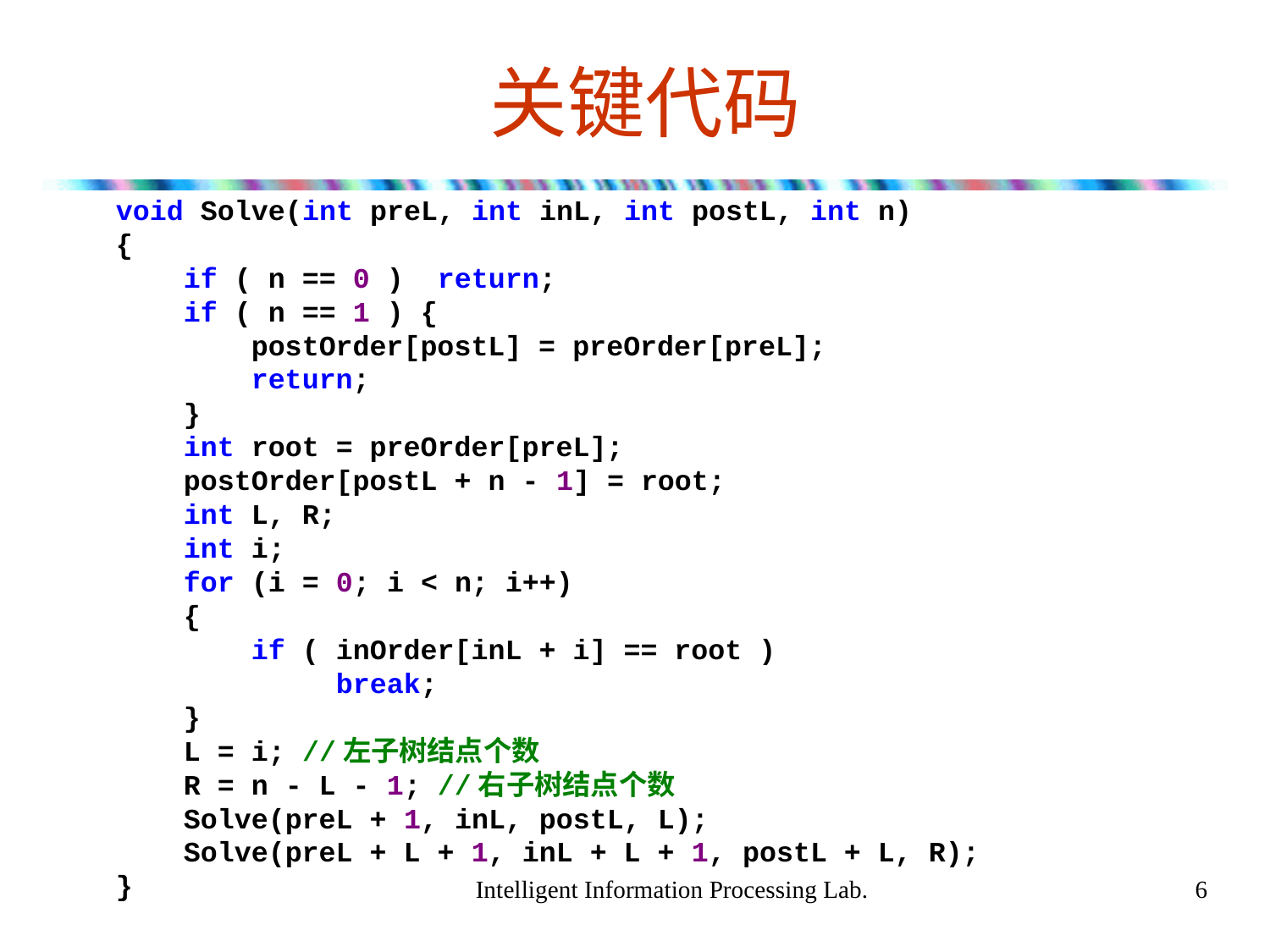

# 关键代码
void Solve(int preL, int inL, int postL, int n)
{
    if ( n == 0 )  return;
    if ( n == 1 ) {
        postOrder[postL] = preOrder[preL];
        return;
    }
    int root = preOrder[preL];
    postOrder[postL + n - 1] = root;
    int L, R;
    int i;
    for (i = 0; i < n; i++)
    {
        if ( inOrder[inL + i] == root )
             break;
    }
    L = i; //左子树结点个数
    R = n - L - 1; //右子树结点个数
    Solve(preL + 1, inL, postL, L);
    Solve(preL + L + 1, inL + L + 1, postL + L, R);
}
Intelligent Information Processing Lab.